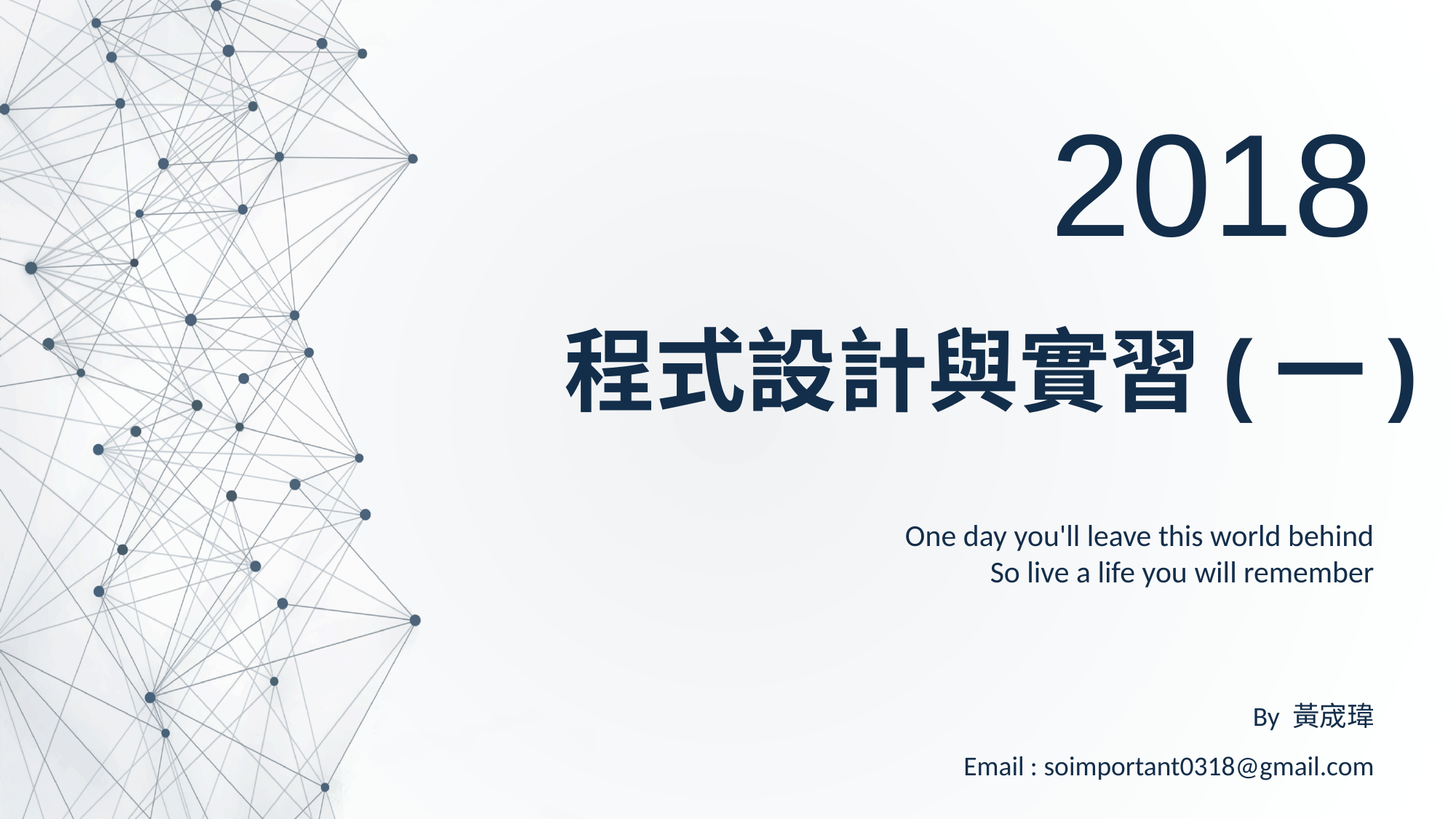

2018
程式設計與實習(一)
One day you'll leave this world behind
So live a life you will remember
By 黃宬瑋
Email : soimportant0318@gmail.com